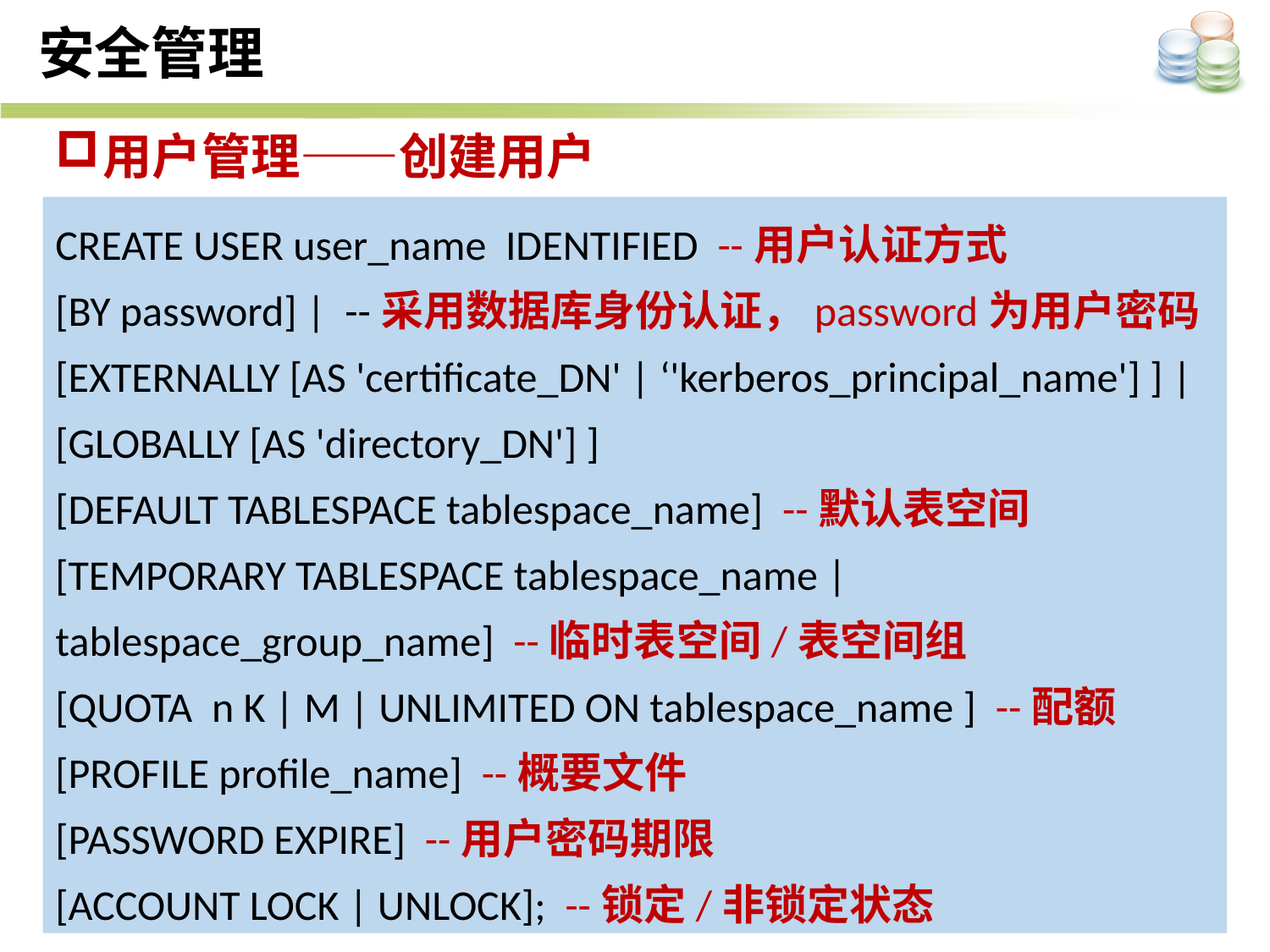

安全管理
用户管理——创建用户
CREATE USER user_name  IDENTIFIED  --用户认证方式
[BY password] |  --采用数据库身份认证，password为用户密码
[EXTERNALLY [AS 'certificate_DN' | ‘'kerberos_principal_name'] ] |
[GLOBALLY [AS 'directory_DN'] ]
[DEFAULT TABLESPACE tablespace_name]  --默认表空间
[TEMPORARY TABLESPACE tablespace_name | tablespace_group_name]  --临时表空间/表空间组
[QUOTA  n K | M | UNLIMITED ON tablespace_name ]  --配额
[PROFILE profile_name]  --概要文件
[PASSWORD EXPIRE]  --用户密码期限
[ACCOUNT LOCK | UNLOCK];  --锁定/非锁定状态
9